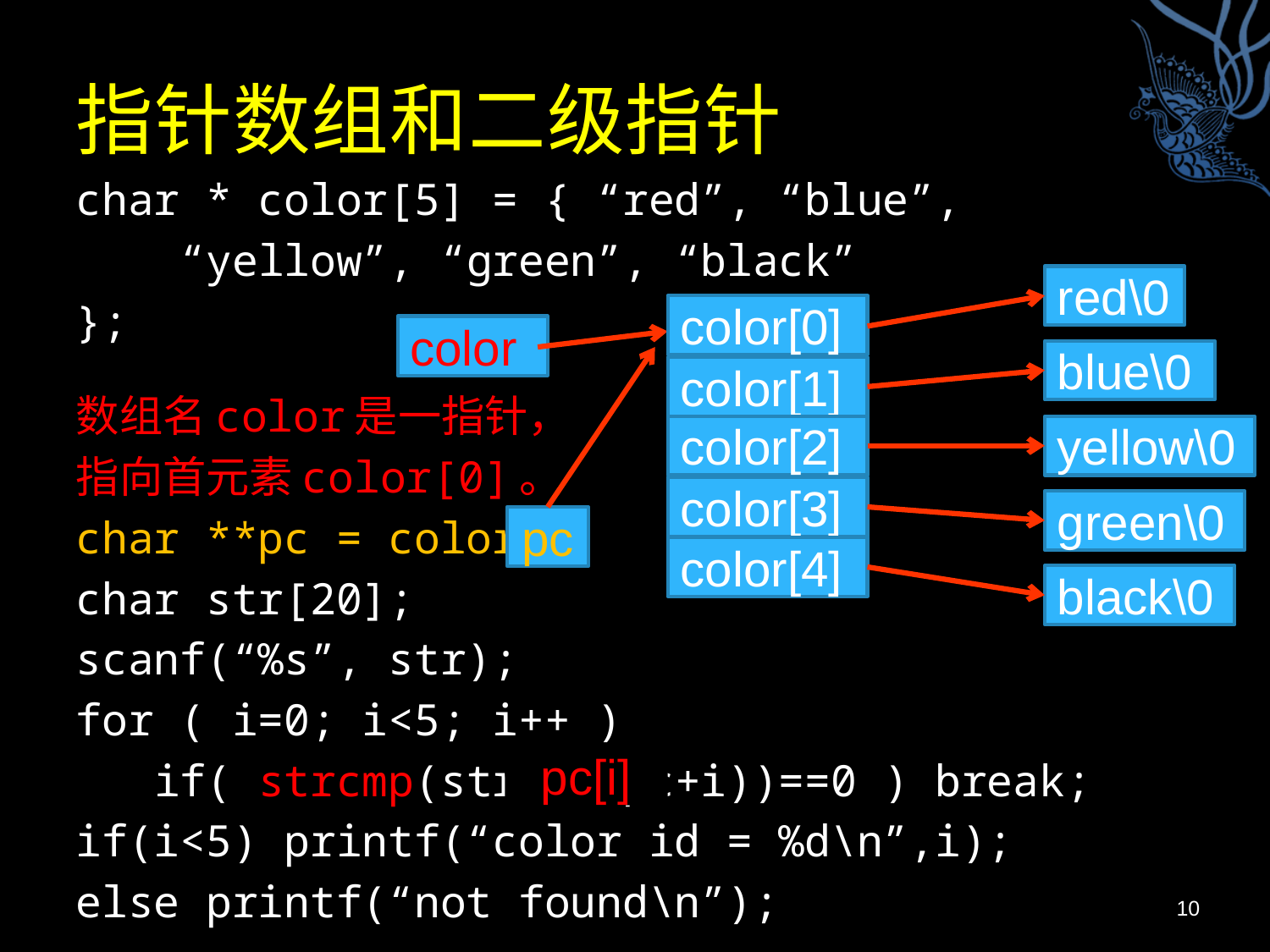

# 指针数组和二级指针
char * color[5] = { “red”, “blue”,
    “yellow”, “green”, “black”
};

数组名color是一指针，
指向首元素color[0]。
char **pc = color;
char str[20];
scanf(“%s”, str);
for ( i=0; i<5; i++ )
   if( strcmp(str, *(pc+i))==0 ) break;
if(i<5) printf(“color id = %d\n”,i);
else printf(“not found\n”);

red\0
blue\0
yellow\0
green\0
black\0
color[0]
color[1]
color[2]
color[3]
color[4]
color
pc
pc[i]
10